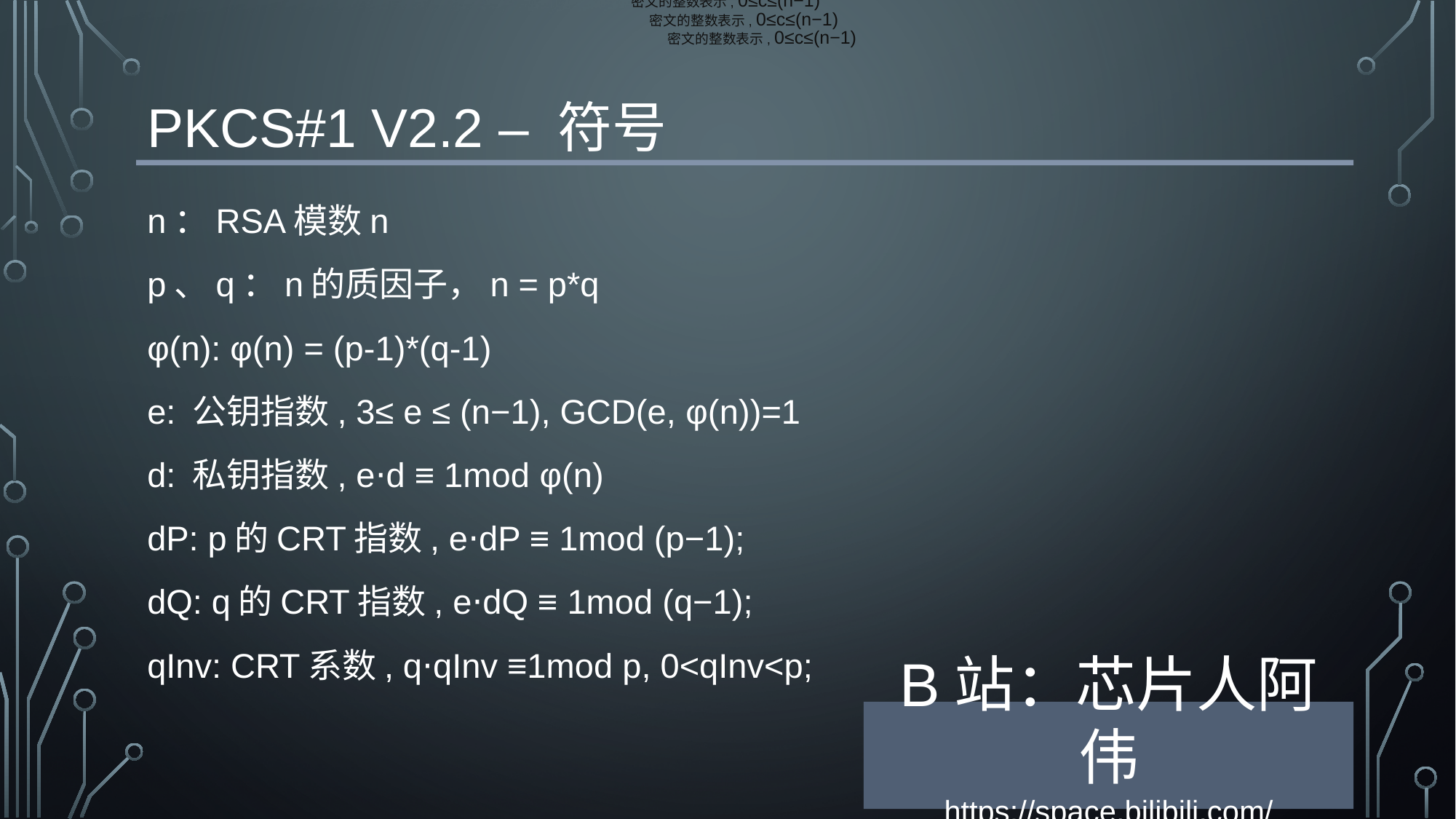

密文的整数表示, 0≤c≤(n−1)
密文的整数表示, 0≤c≤(n−1)
密文的整数表示, 0≤c≤(n−1)
# PKCS#1 v2.2 – 符号

n：RSA模数n
p、q：n的质因子，n = p*q
φ(n): φ(n) = (p-1)*(q-1)
e: 公钥指数, 3≤ e ≤ (n−1), GCD(e, φ(n))=1
d: 私钥指数, e⋅d ≡ 1mod φ(n)
dP: p的CRT指数, e⋅dP ≡ 1mod (p−1);
dQ: q的CRT指数, e⋅dQ ≡ 1mod (q−1);
qInv: CRT系数, q⋅qInv ≡1mod p, 0<qInv<p;
B站：芯片人阿伟
https://space.bilibili.com/243180540